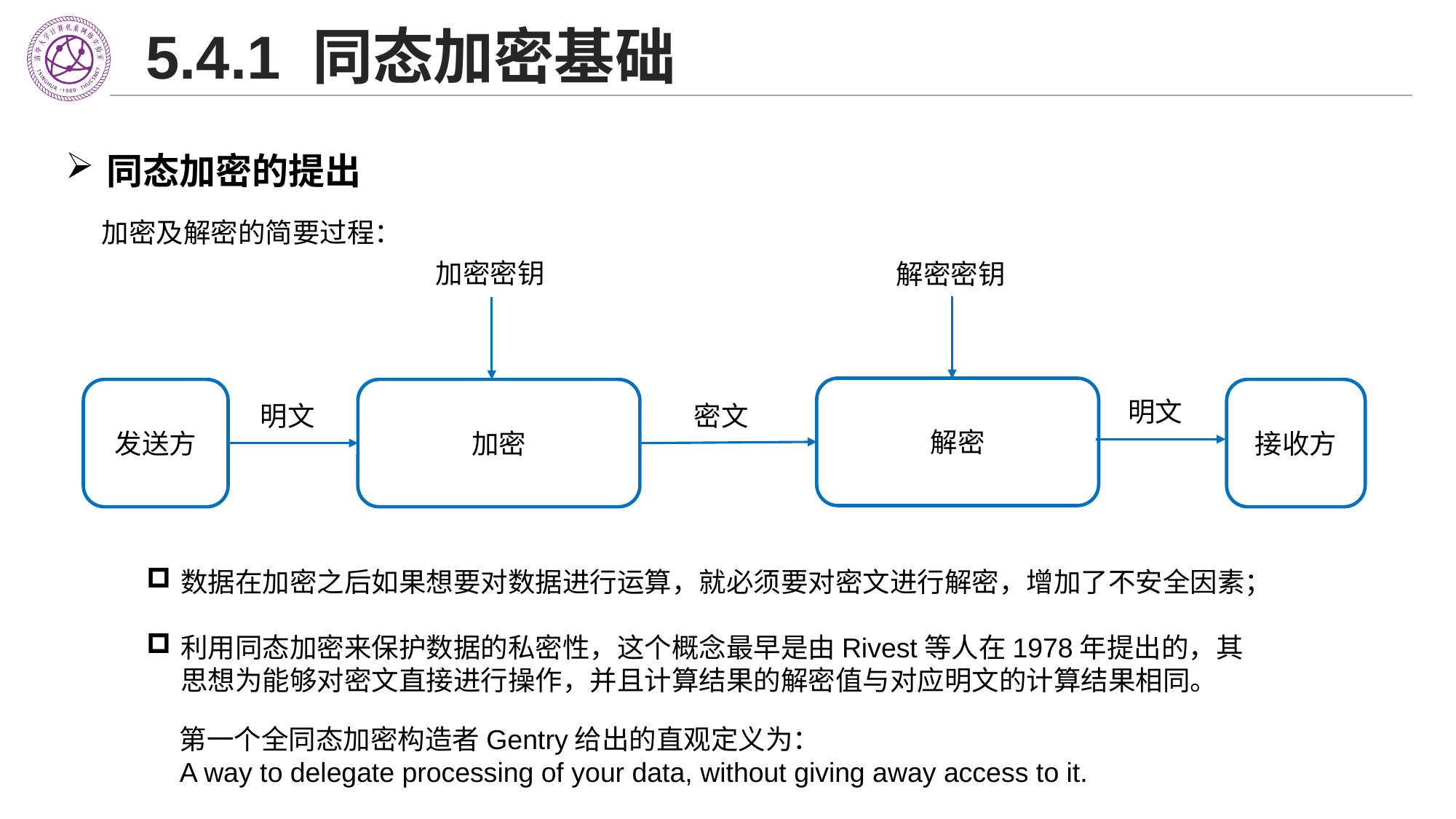

# 5.4.1 同态加密基础
同态加密的提出
加密及解密的简要过程：
加密密钥
解密密钥
解密
发送方
加密
接收方
明文
明文
密文
数据在加密之后如果想要对数据进行运算，就必须要对密文进行解密，增加了不安全因素；

利用同态加密来保护数据的私密性，这个概念最早是由Rivest等人在1978年提出的，其思想为能够对密文直接进行操作，并且计算结果的解密值与对应明文的计算结果相同。
第一个全同态加密构造者Gentry给出的直观定义为：
A way to delegate processing of your data, without giving away access to it.